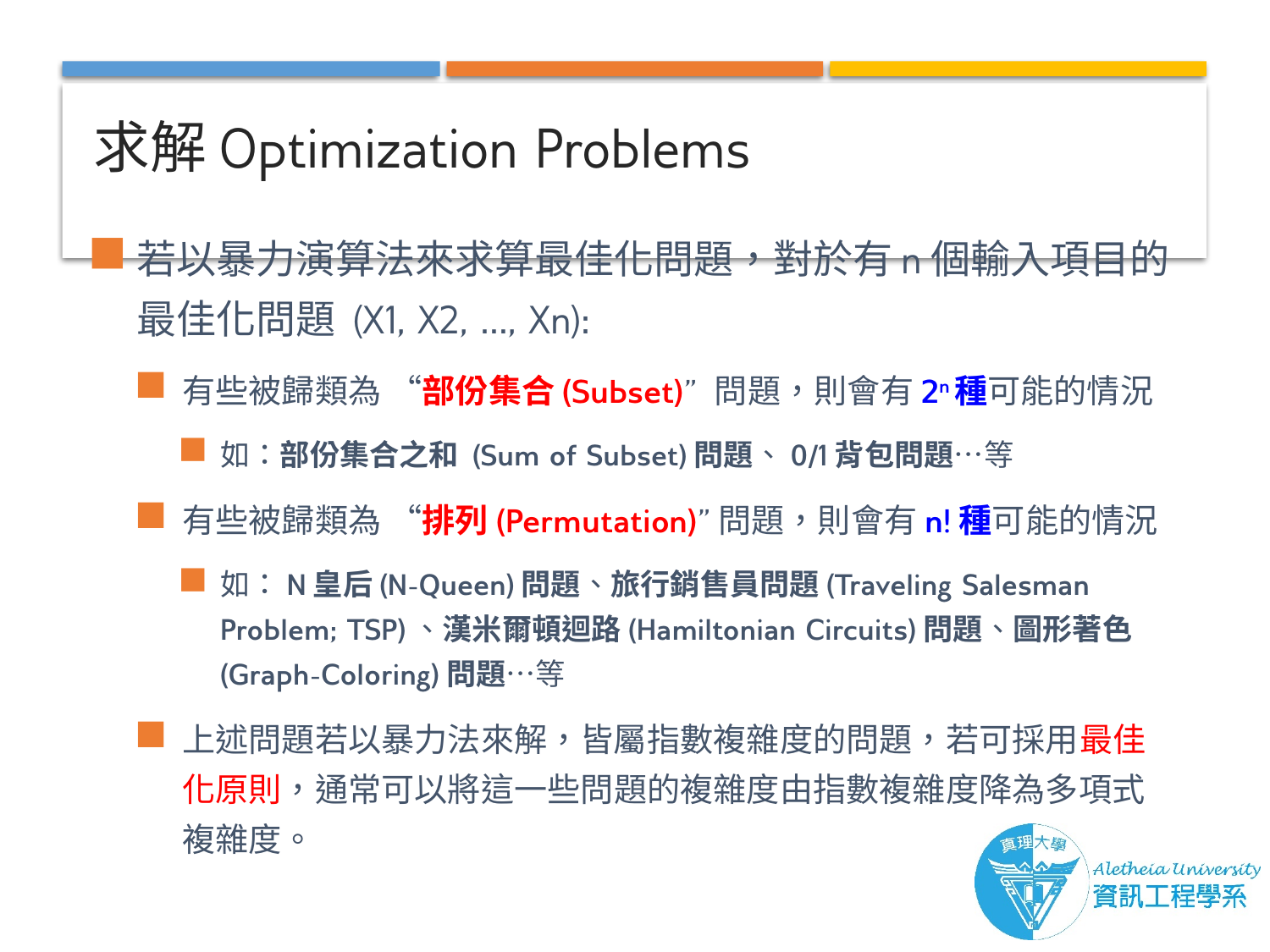

# 求解Optimization Problems
若以暴力演算法來求算最佳化問題，對於有n個輸入項目的最佳化問題 (X1, X2, …, Xn):
有些被歸類為 “部份集合(Subset)” 問題，則會有2n種可能的情況
如：部份集合之和 (Sum of Subset)問題、0/1背包問題…等
有些被歸類為 “排列(Permutation)”問題，則會有n!種可能的情況
如：N皇后(N-Queen)問題、旅行銷售員問題(Traveling Salesman Problem; TSP)、漢米爾頓迴路(Hamiltonian Circuits)問題、圖形著色(Graph-Coloring)問題…等
上述問題若以暴力法來解，皆屬指數複雜度的問題，若可採用最佳化原則，通常可以將這一些問題的複雜度由指數複雜度降為多項式複雜度。